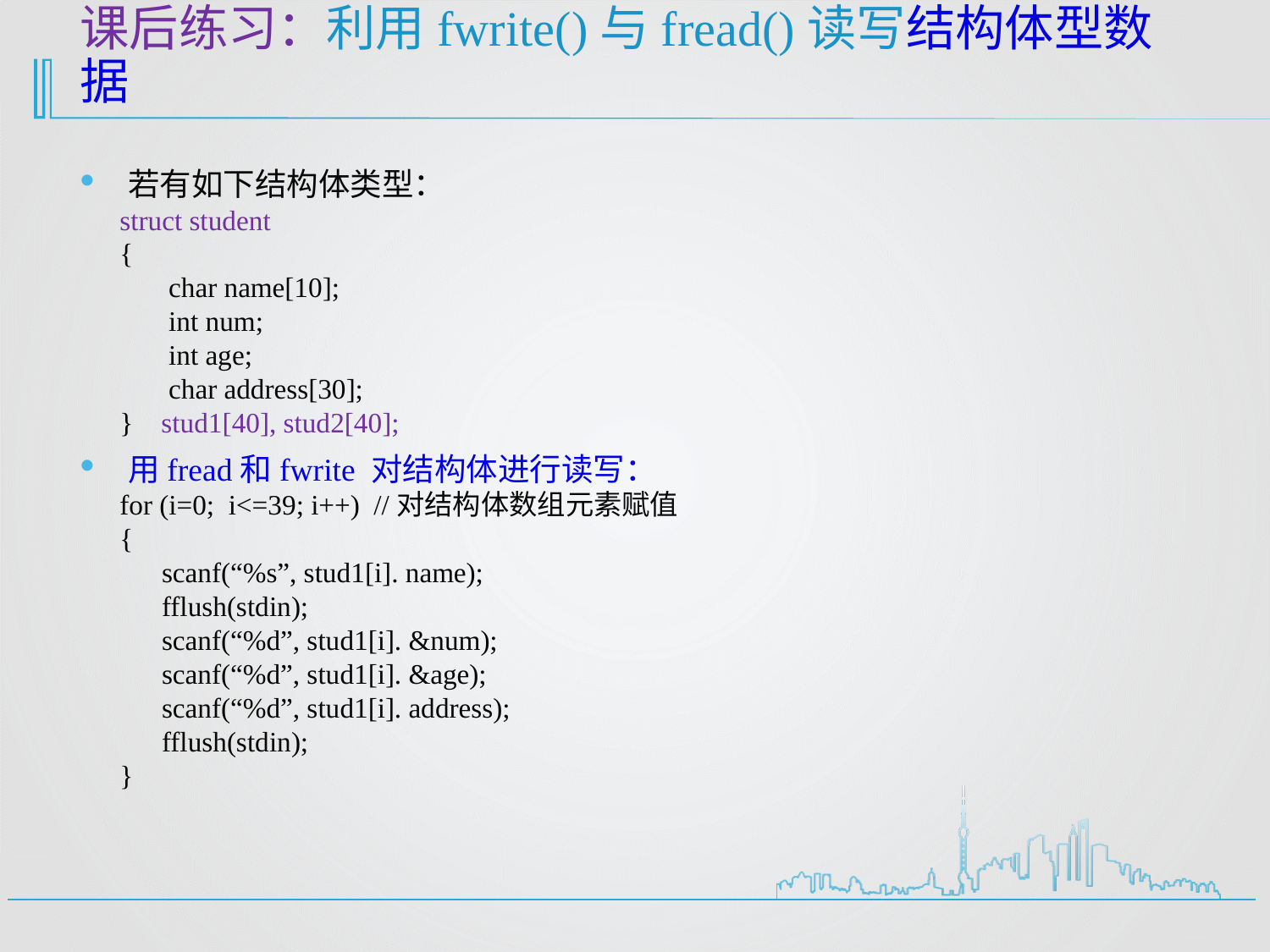

# 课后练习：利用fwrite()与fread()读写结构体型数据
若有如下结构体类型：
struct student
{
       char name[10];
       int num;
       int age;
       char address[30];
}    stud1[40], stud2[40];
用fread和fwrite 对结构体进行读写：
for (i=0;  i<=39; i++)  //对结构体数组元素赋值
{
      scanf(“%s”, stud1[i]. name);
      fflush(stdin);
      scanf(“%d”, stud1[i]. &num);
      scanf(“%d”, stud1[i]. &age);
      scanf(“%d”, stud1[i]. address);
      fflush(stdin);
}